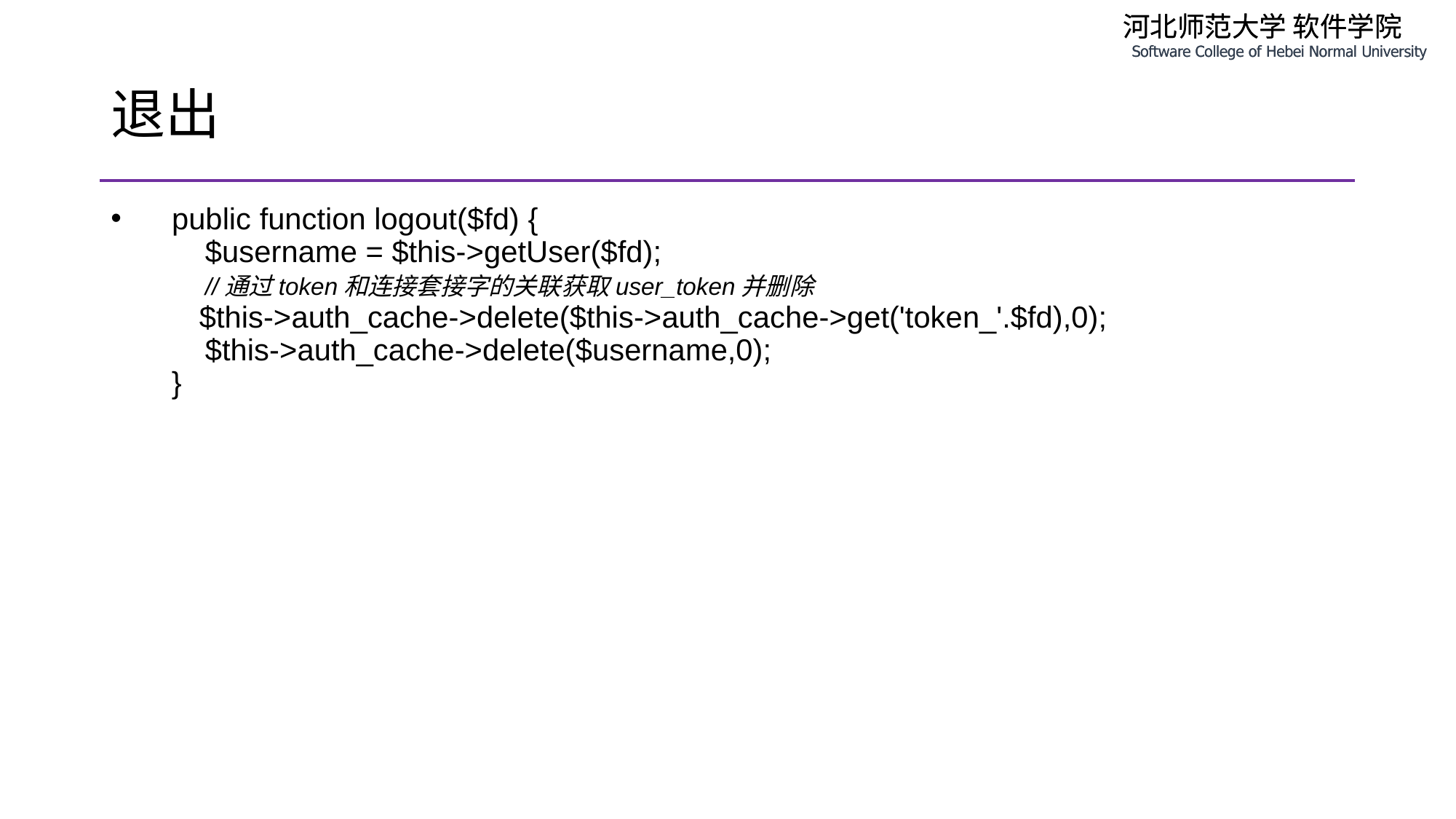

# 退出
    public function logout($fd) {
        $username = $this->getUser($fd);
        //通过token和连接套接字的关联获取user_token并删除
        $this->auth_cache->delete($this->auth_cache->get('token_'.$fd),0);
        $this->auth_cache->delete($username,0);
    }